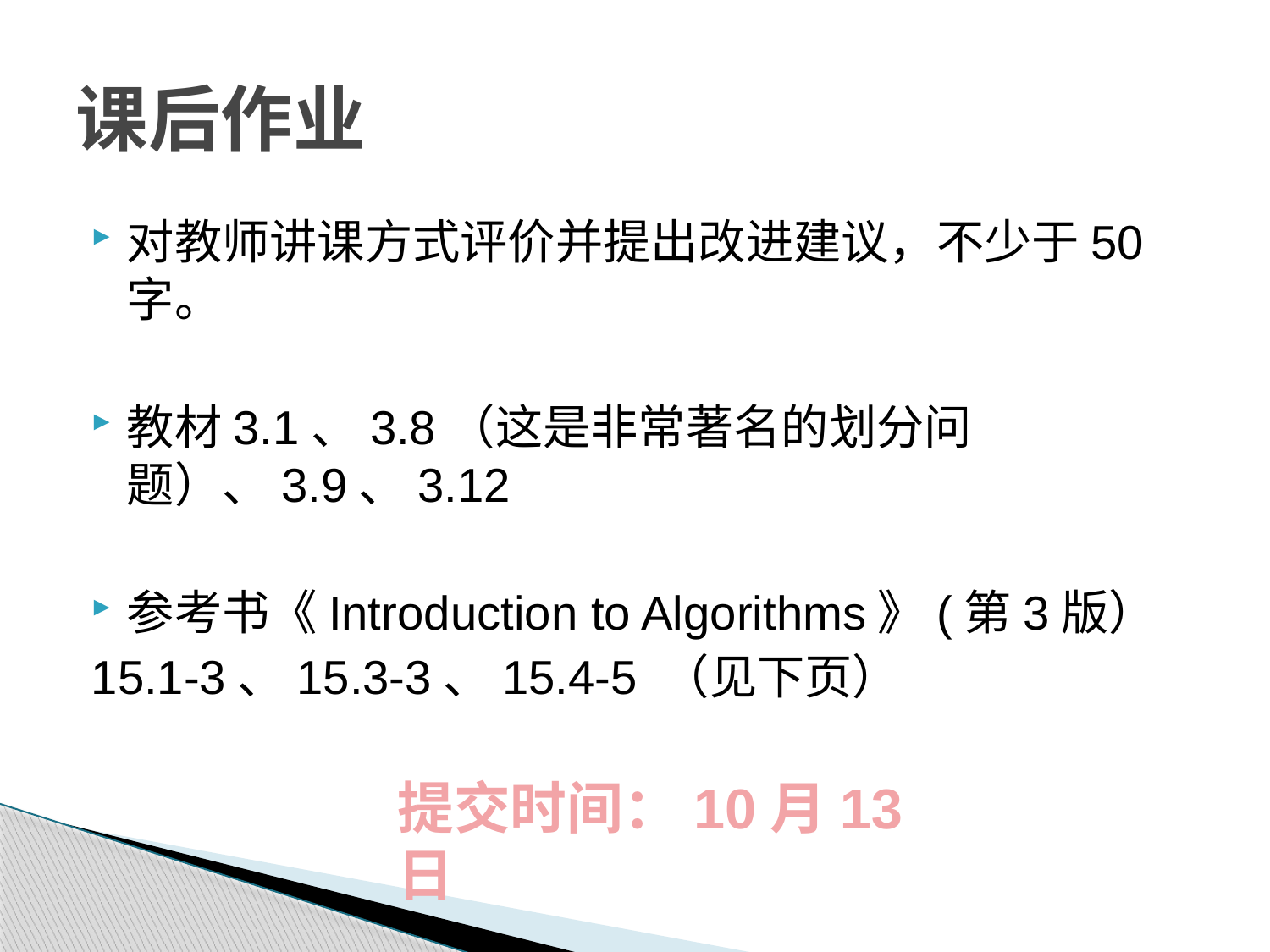

# 课后作业
对教师讲课方式评价并提出改进建议，不少于50字。

教材3.1、3.8（这是非常著名的划分问题）、3.9、3.12

参考书《Introduction to Algorithms》(第3版）
15.1-3、15.3-3、15.4-5 （见下页）

提交时间：10月13日